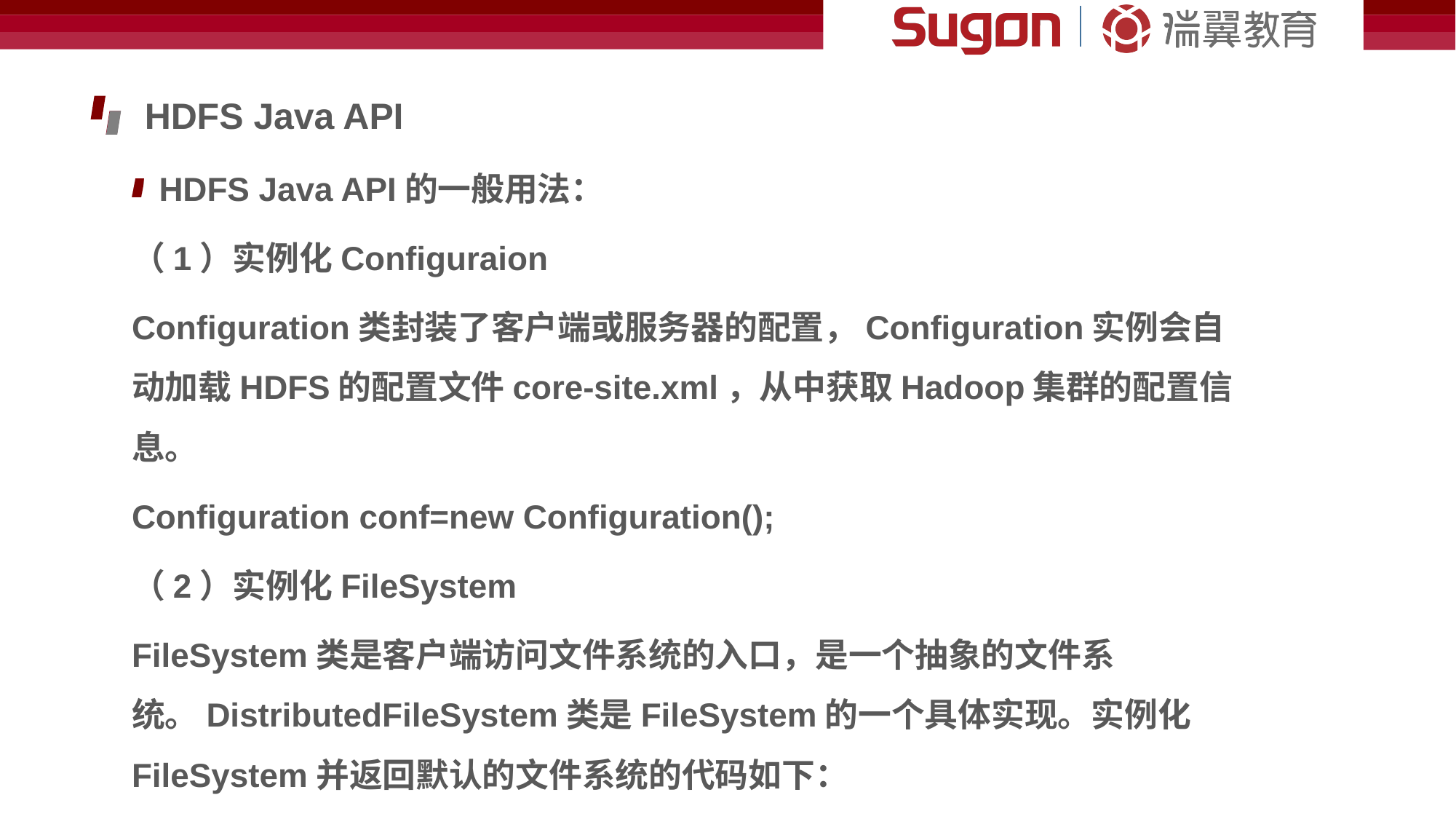

HDFS Java API

HDFS Java API的一般用法：
（1）实例化Configuraion
Configuration类封装了客户端或服务器的配置，Configuration实例会自动加载HDFS的配置文件core-site.xml，从中获取Hadoop集群的配置信息。
Configuration conf=new Configuration();
（2）实例化FileSystem
FileSystem类是客户端访问文件系统的入口，是一个抽象的文件系统。DistributedFileSystem类是FileSystem的一个具体实现。实例化FileSystem并返回默认的文件系统的代码如下：
FileSystem fs=FileSystem.get(uri,conf); //其中uri是URI类的实例